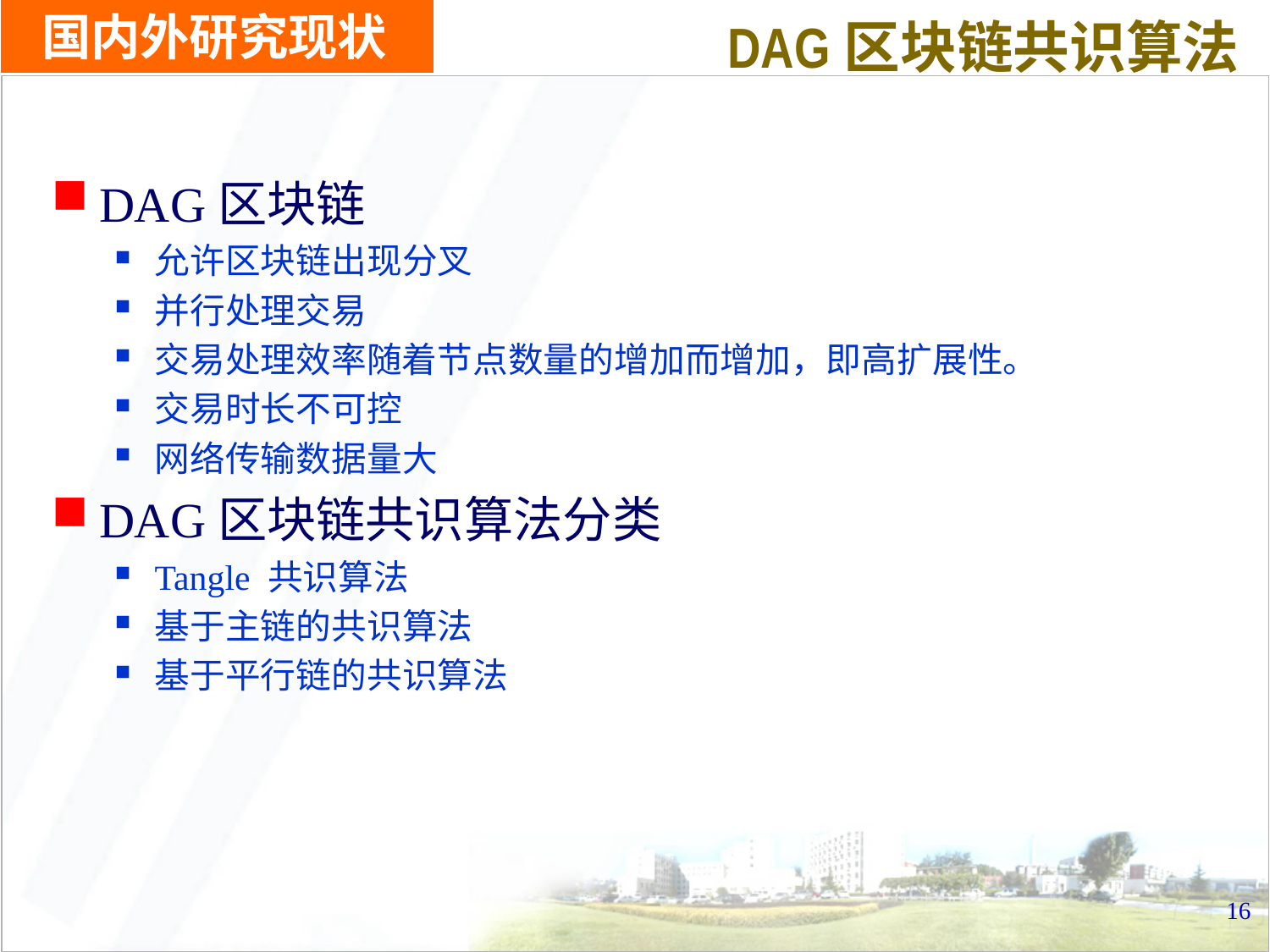

# 国内外研究现状
DAG区块链共识算法

DAG区块链
允许区块链出现分叉
并行处理交易
交易处理效率随着节点数量的增加而增加，即高扩展性。
交易时长不可控
网络传输数据量大
DAG区块链共识算法分类
Tangle 共识算法
基于主链的共识算法
基于平行链的共识算法

16